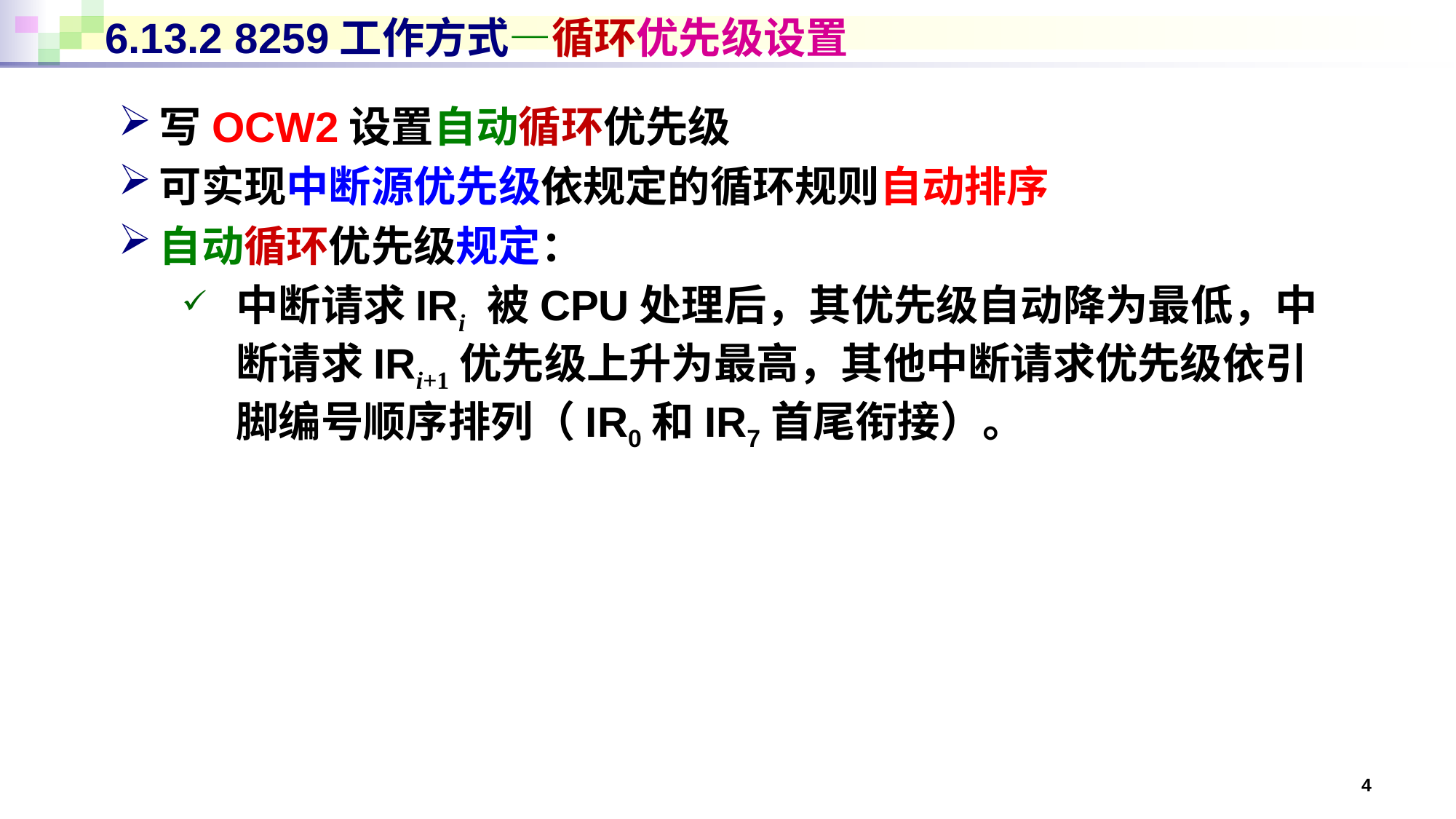

# 6.13.2 8259工作方式—循环优先级设置
写OCW2设置自动循环优先级
可实现中断源优先级依规定的循环规则自动排序
自动循环优先级规定：
中断请求IRi 被CPU处理后，其优先级自动降为最低，中断请求IRi+1优先级上升为最高，其他中断请求优先级依引脚编号顺序排列（IR0和IR7首尾衔接）。

4